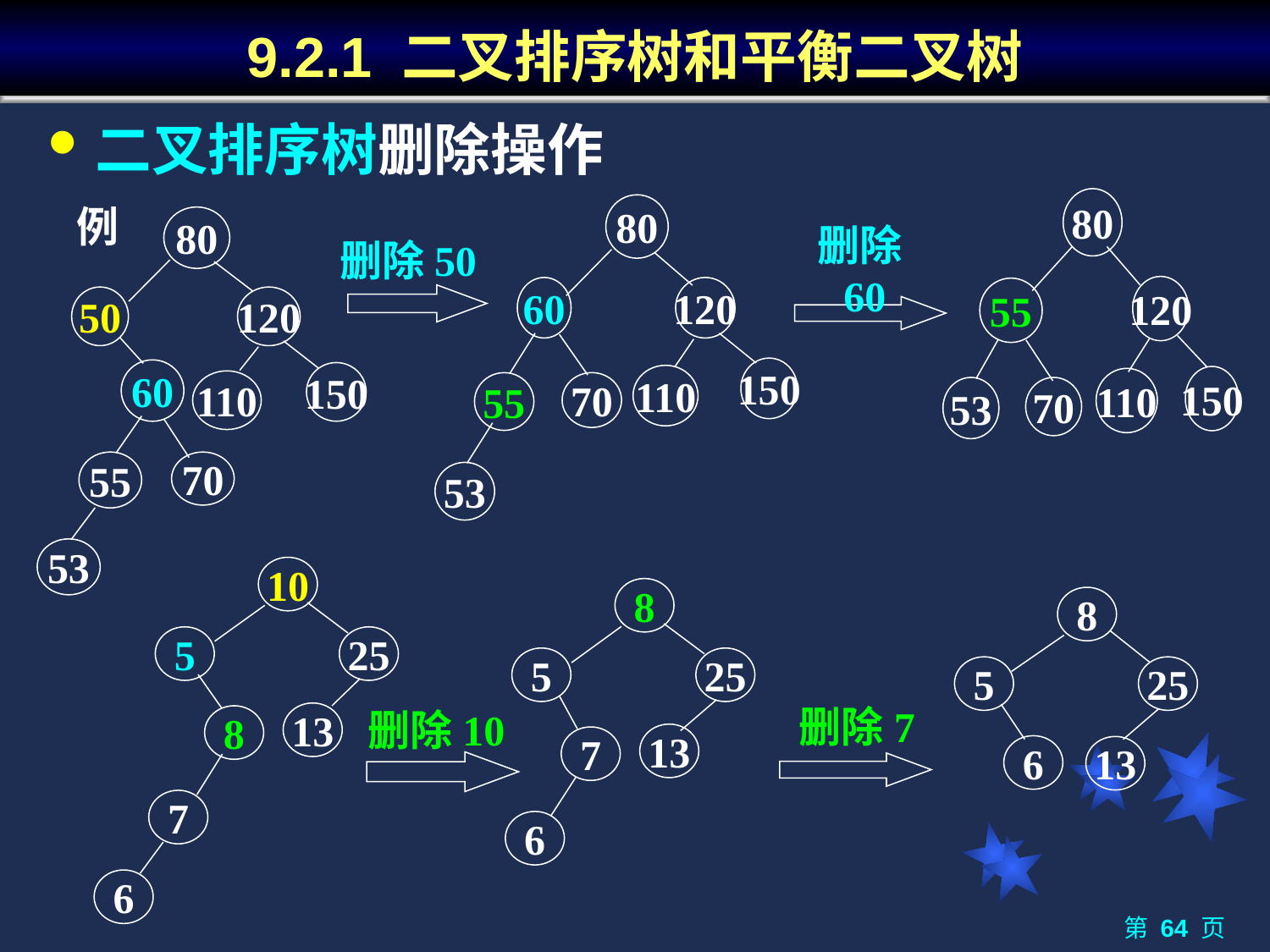

# 9.2.1 二叉排序树和平衡二叉树
二叉排序树删除操作
80

120
55

150
110
53
70
例
80

50
120

60
150
110

55
70

53
80

60
120

150
110
55
70

53
删除50

删除60

10

5
25

13
8

7

6
8

5
25

13
7

6
8

5
25

6
13
删除10

删除7

第 64 页